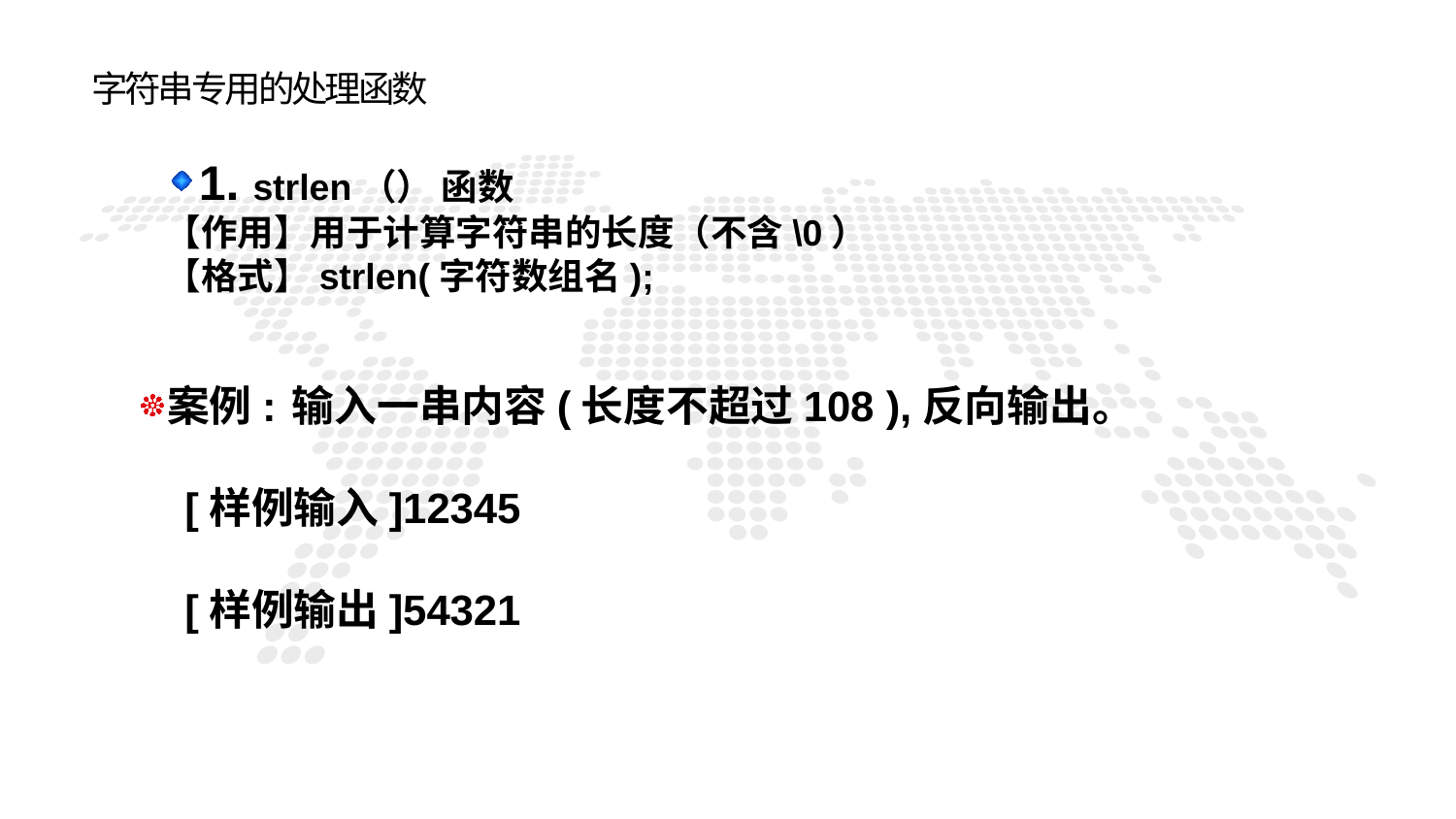

字符串专用的处理函数
1. strlen（） 函数
【作用】用于计算字符串的长度（不含\0）
【格式】strlen(字符数组名);
案例: 输入一串内容(长度不超过108 ),反向输出。

    [样例输入]12345

    [样例输出]54321